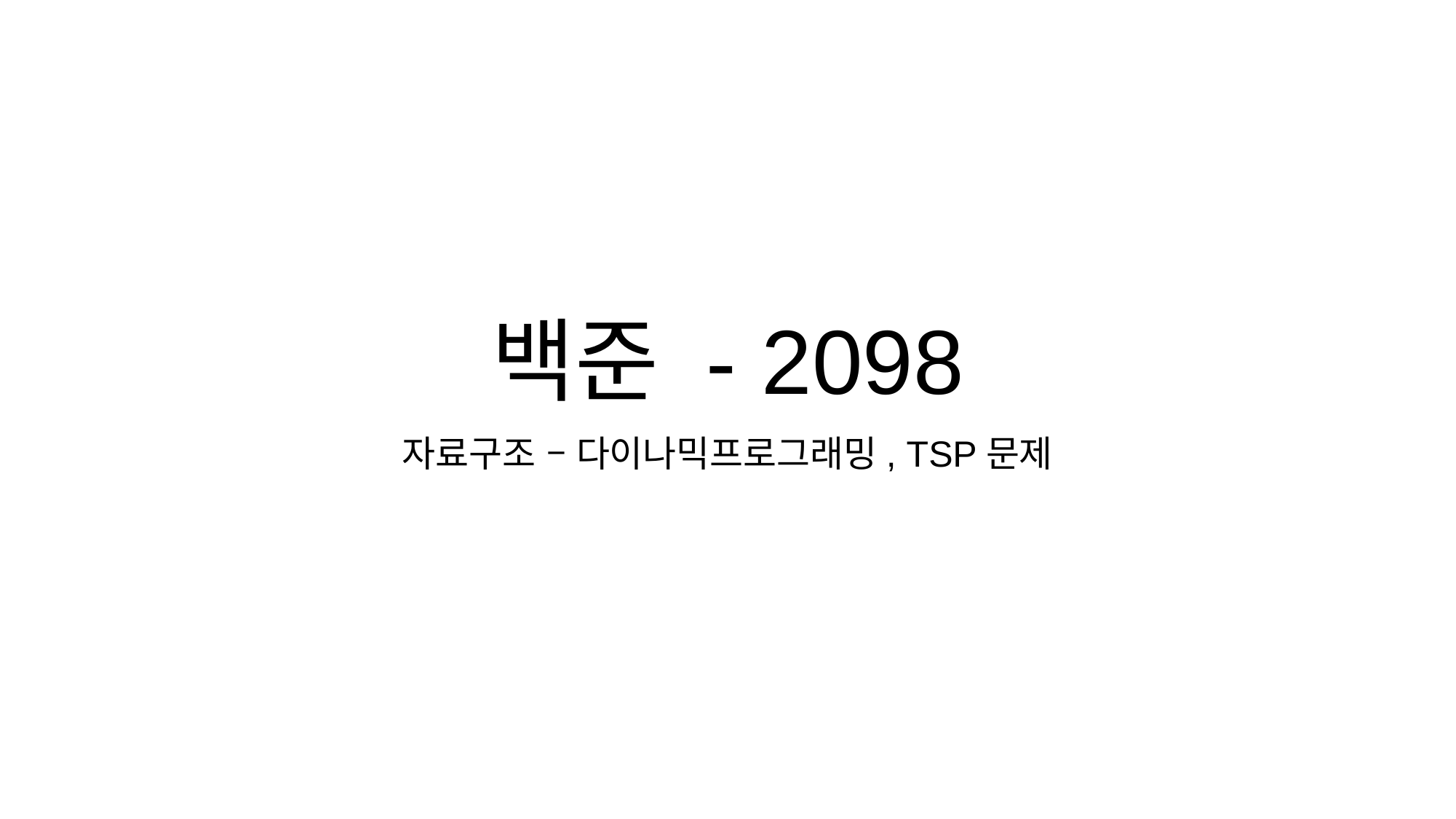

# 백준 - 2098
자료구조 – 다이나믹프로그래밍, TSP문제